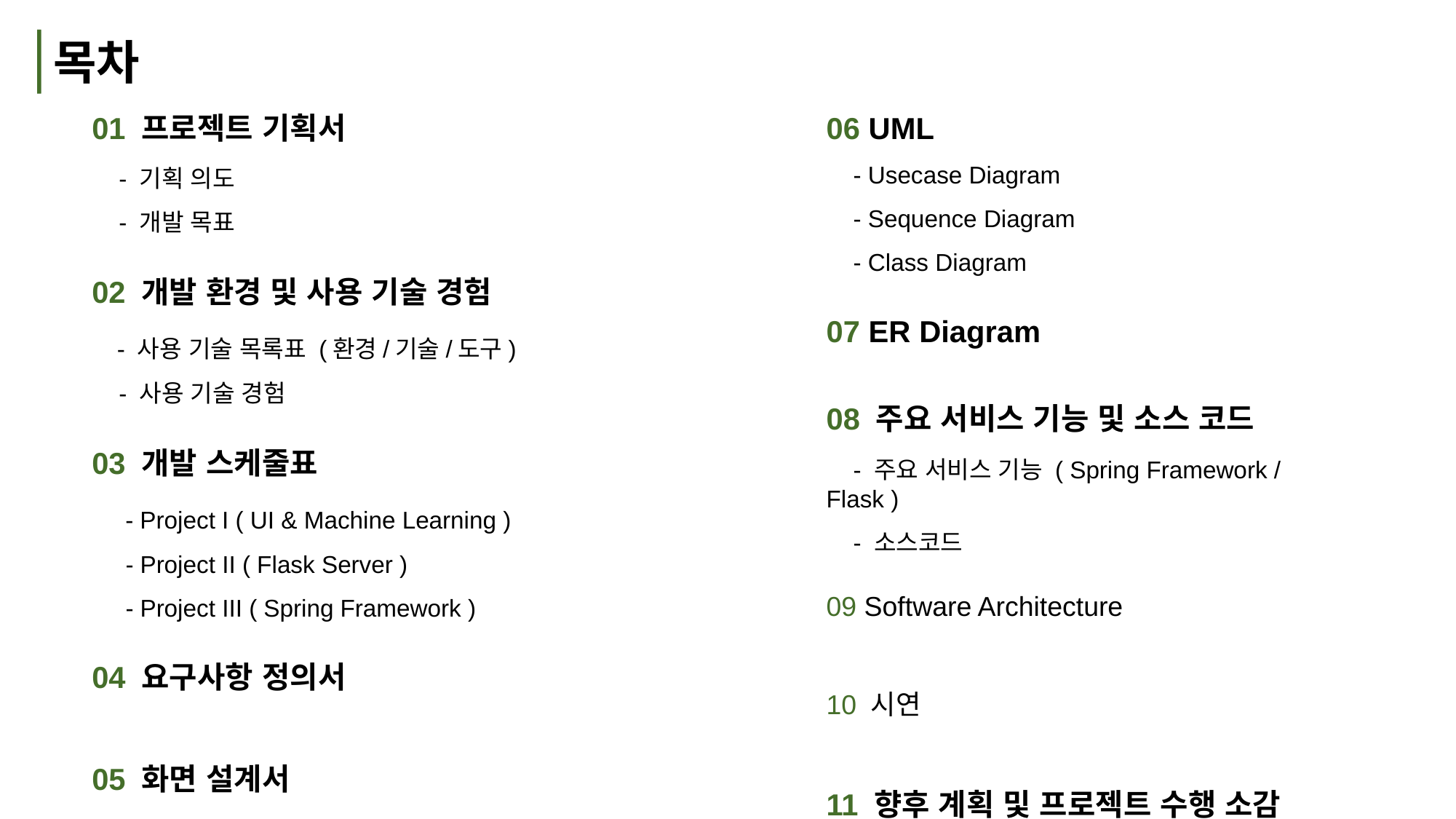

# 목차
01 프로젝트 기획서

    - 기획 의도

    - 개발 목표

02 개발 환경 및 사용 기술 경험

   - 사용 기술 목록표 (환경/기술/도구)

    - 사용 기술 경험

03 개발 스케줄표

    - Project I ( UI & Machine Learning )

     - Project II ( Flask Server )

     - Project III ( Spring Framework )

04 요구사항 정의서

05 화면 설계서
06 UML

    - Usecase Diagram

    - Sequence Diagram

    - Class Diagram

07 ER Diagram

08 주요 서비스 기능 및 소스 코드

    - 주요 서비스 기능 ( Spring Framework / Flask )

    - 소스코드

09 Software Architecture

10 시연

11 향후 계획 및 프로젝트 수행 소감